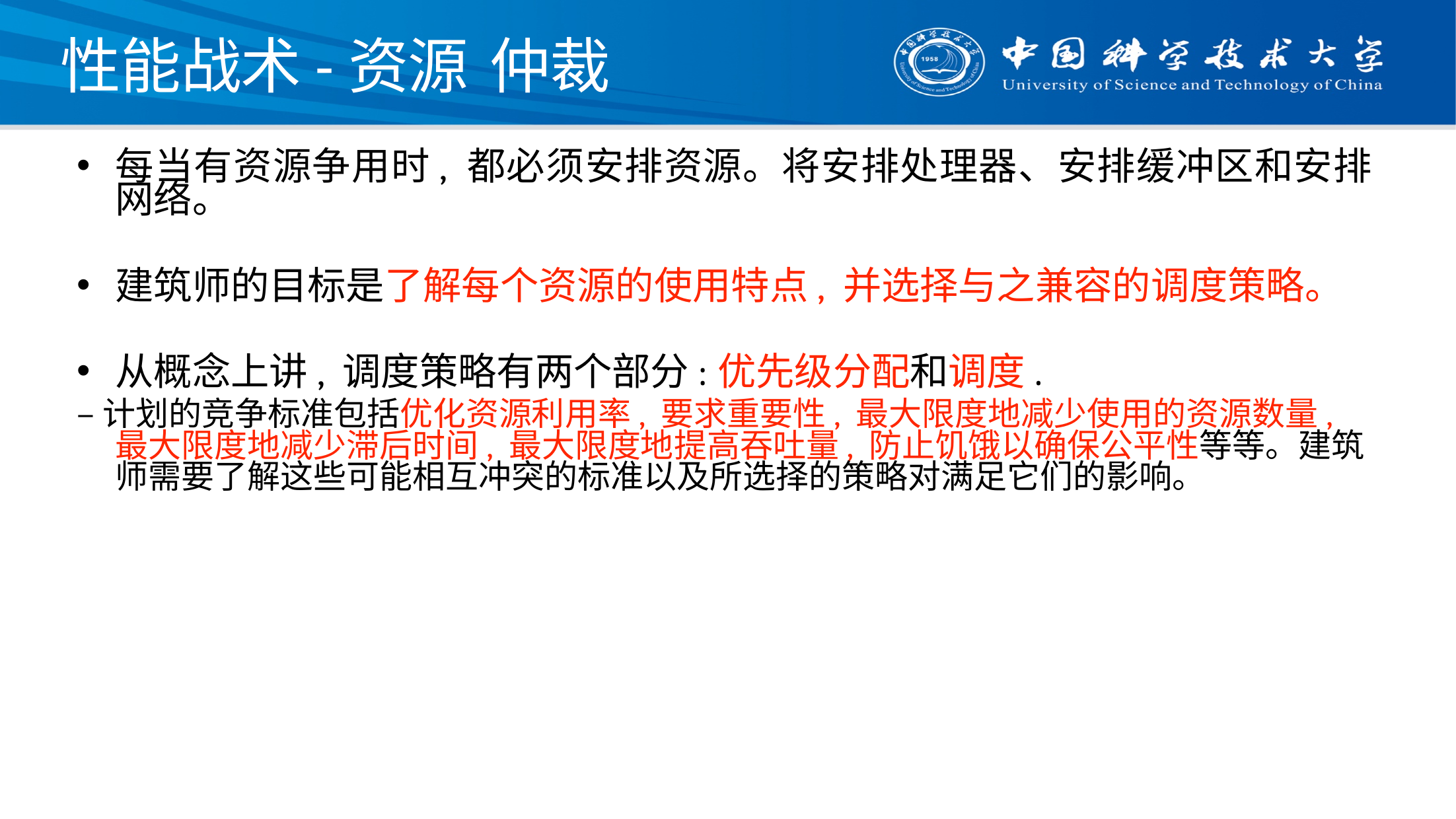

# 性能战术-资源 仲裁
每当有资源争用时, 都必须安排资源。将安排处理器、安排缓冲区和安排网络。

建筑师的目标是了解每个资源的使用特点, 并选择与之兼容的调度策略。

从概念上讲, 调度策略有两个部分:优先级分配和调度.
–计划的竞争标准包括优化资源利用率, 要求重要性, 最大限度地减少使用的资源数量, 最大限度地减少滞后时间, 最大限度地提高吞吐量, 防止饥饿以确保公平性等等。建筑师需要了解这些可能相互冲突的标准以及所选择的策略对满足它们的影响。